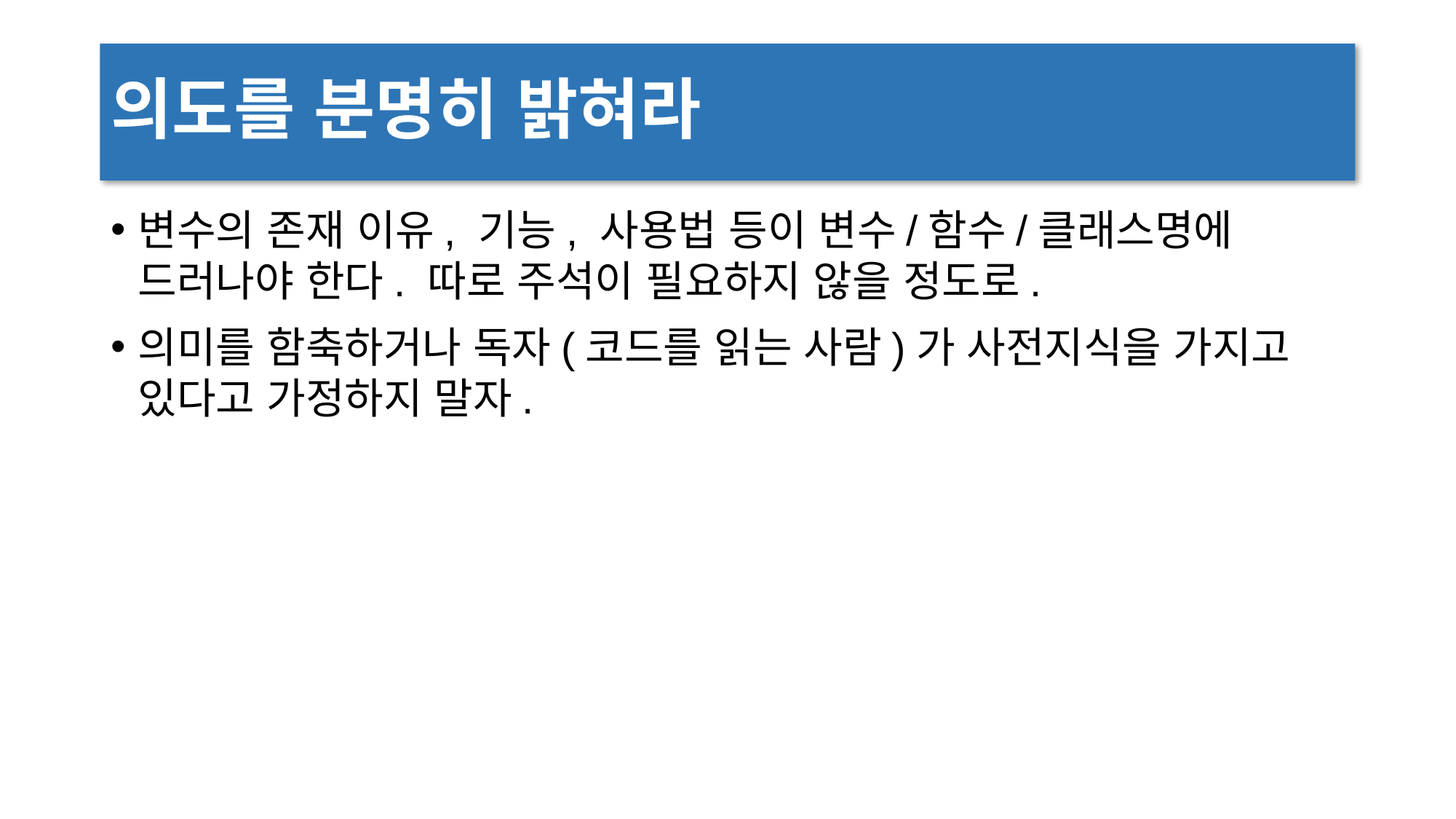

# 의도를 분명히 밝혀라
변수의 존재 이유, 기능, 사용법 등이 변수/함수/클래스명에 드러나야 한다. 따로 주석이 필요하지 않을 정도로.
의미를 함축하거나 독자(코드를 읽는 사람)가 사전지식을 가지고 있다고 가정하지 말자.